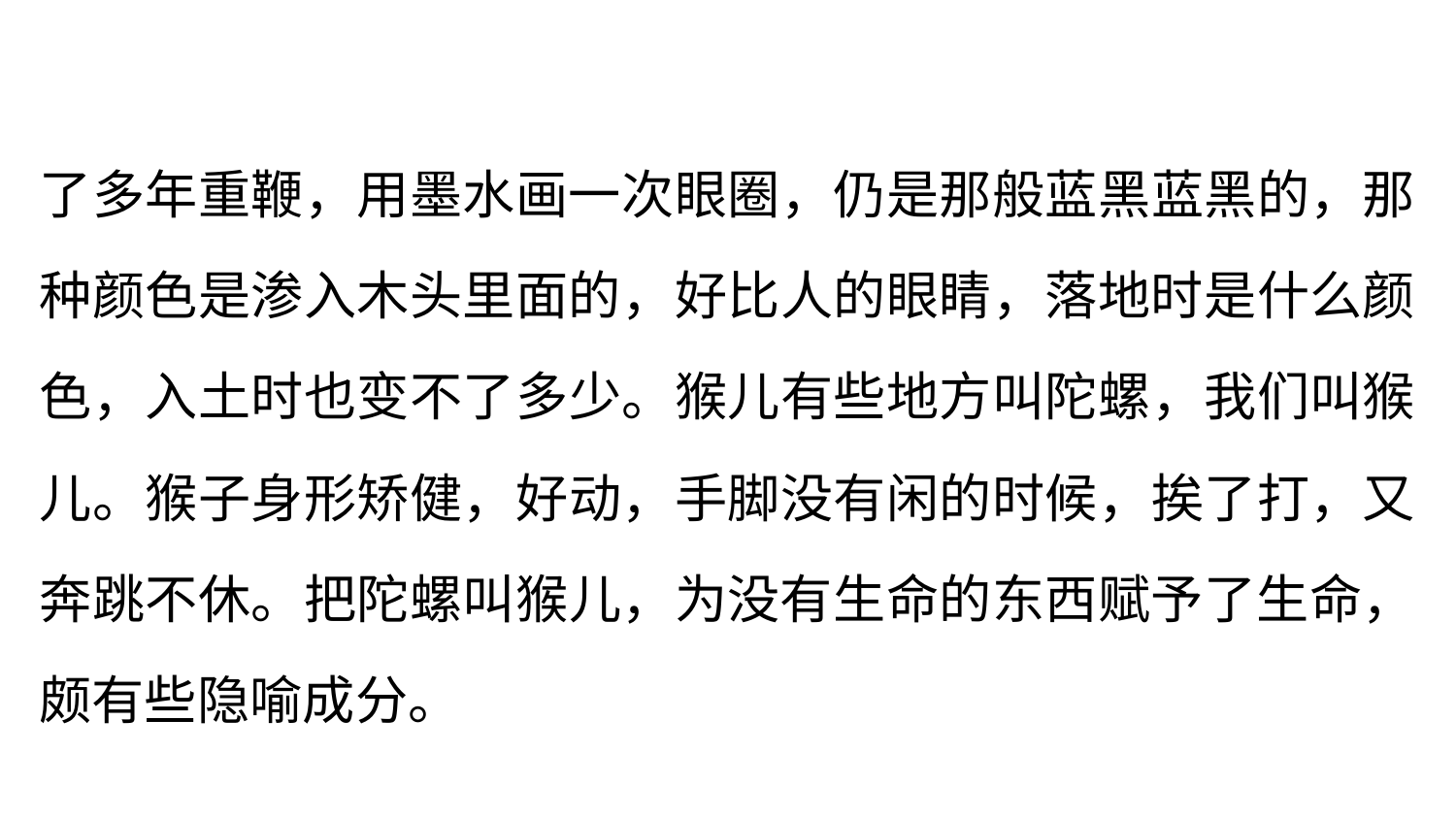

了多年重鞭，用墨水画一次眼圈，仍是那般蓝黑蓝黑的，那种颜色是渗入木头里面的，好比人的眼睛，落地时是什么颜色，入土时也变不了多少。猴儿有些地方叫陀螺，我们叫猴儿。猴子身形矫健，好动，手脚没有闲的时候，挨了打，又奔跳不休。把陀螺叫猴儿，为没有生命的东西赋予了生命，颇有些隐喻成分。